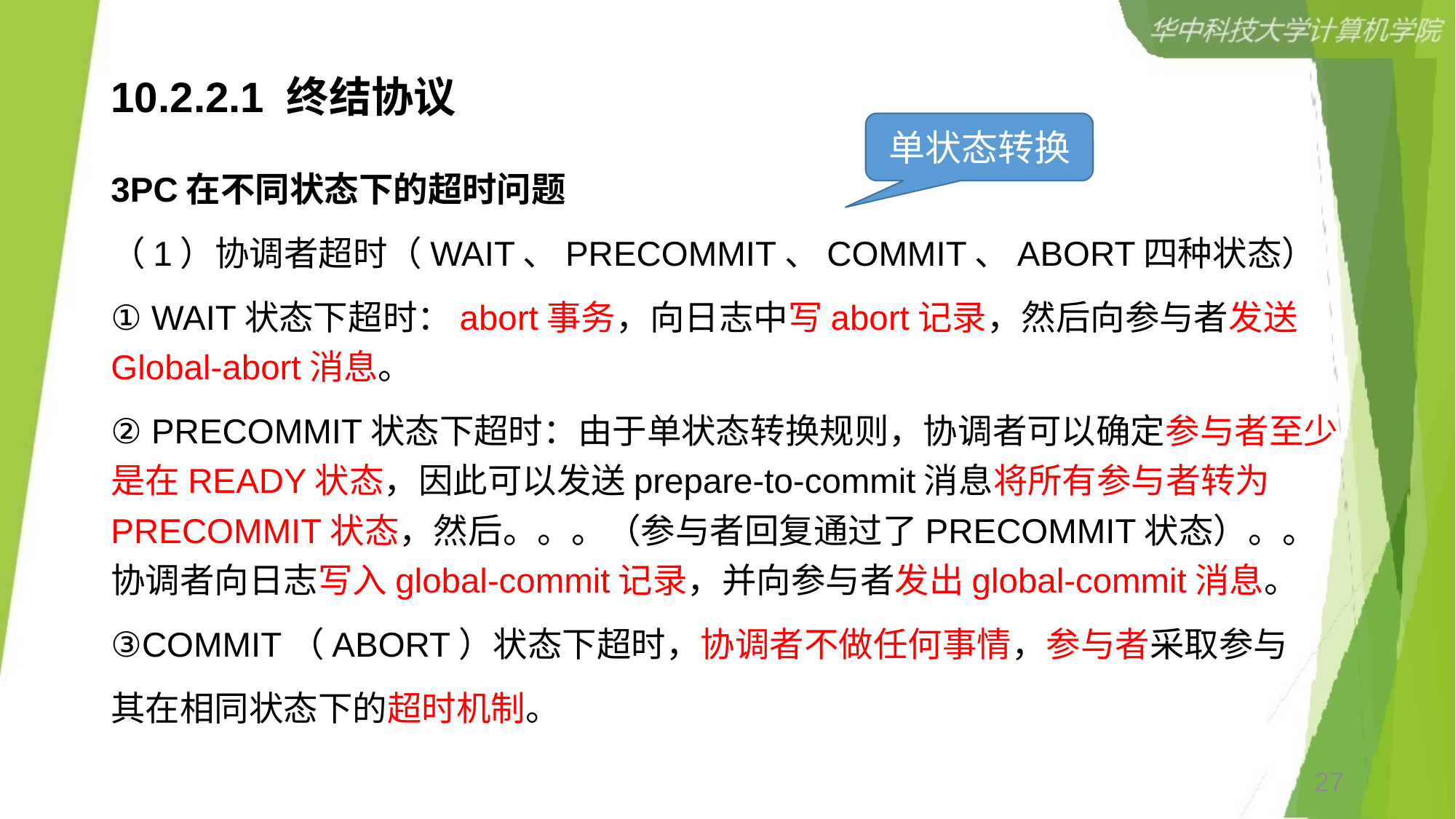

# 10.2.2.1 终结协议
单状态转换
3PC在不同状态下的超时问题
（1）协调者超时（WAIT、PRECOMMIT、COMMIT、ABORT四种状态）
① WAIT状态下超时：abort事务，向日志中写abort记录，然后向参与者发送Global-abort消息。
② PRECOMMIT状态下超时：由于单状态转换规则，协调者可以确定参与者至少是在READY状态，因此可以发送prepare-to-commit消息将所有参与者转为PRECOMMIT状态，然后。。。（参与者回复通过了PRECOMMIT状态）。。协调者向日志写入global-commit记录，并向参与者发出global-commit消息。
③COMMIT（ABORT）状态下超时，协调者不做任何事情，参与者采取参与
其在相同状态下的超时机制。
27